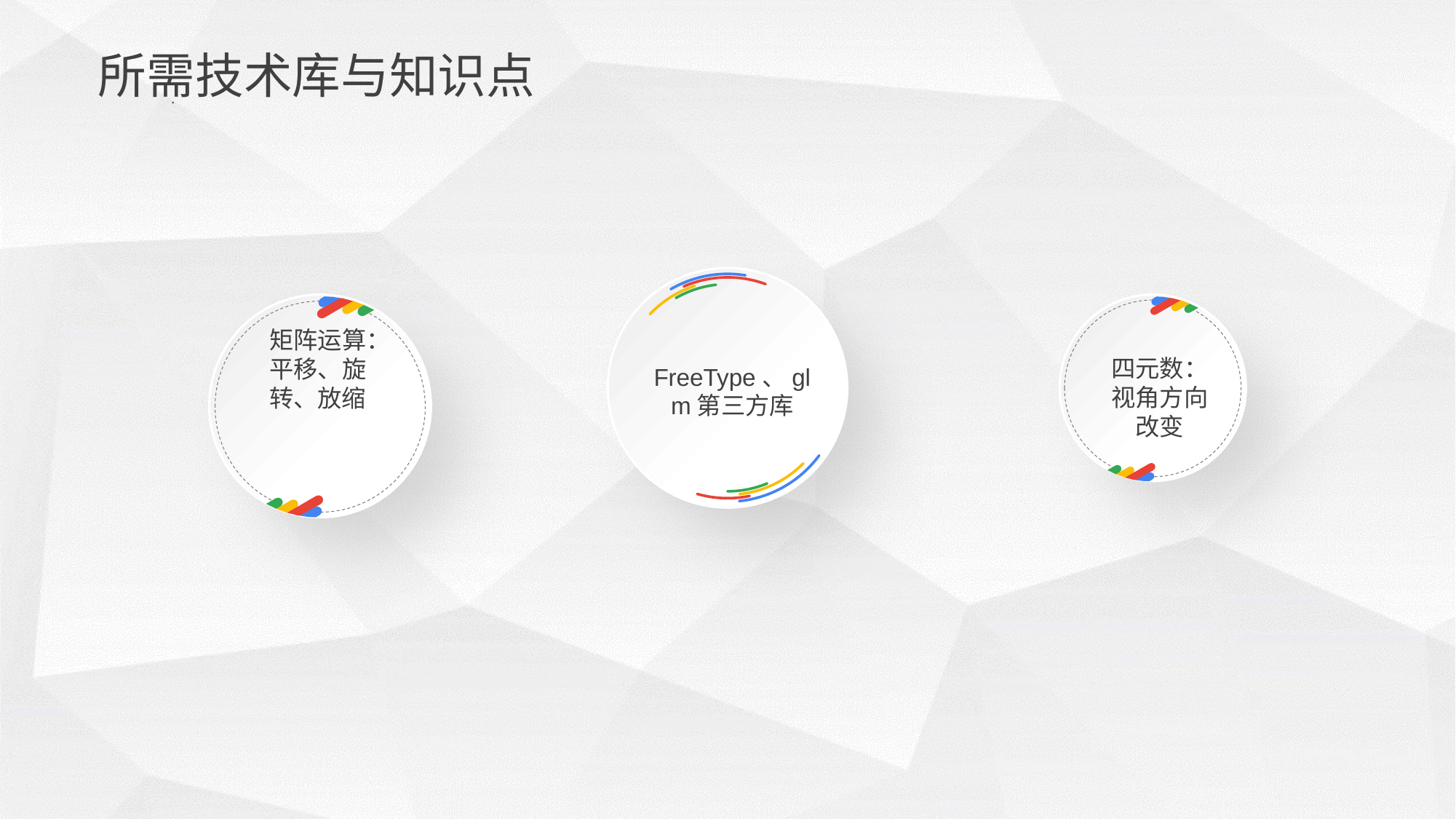

所需技术库与知识点
.

矩阵运算：平移、旋转、放缩
四元数：视角方向改变
FreeType、glm第三方库